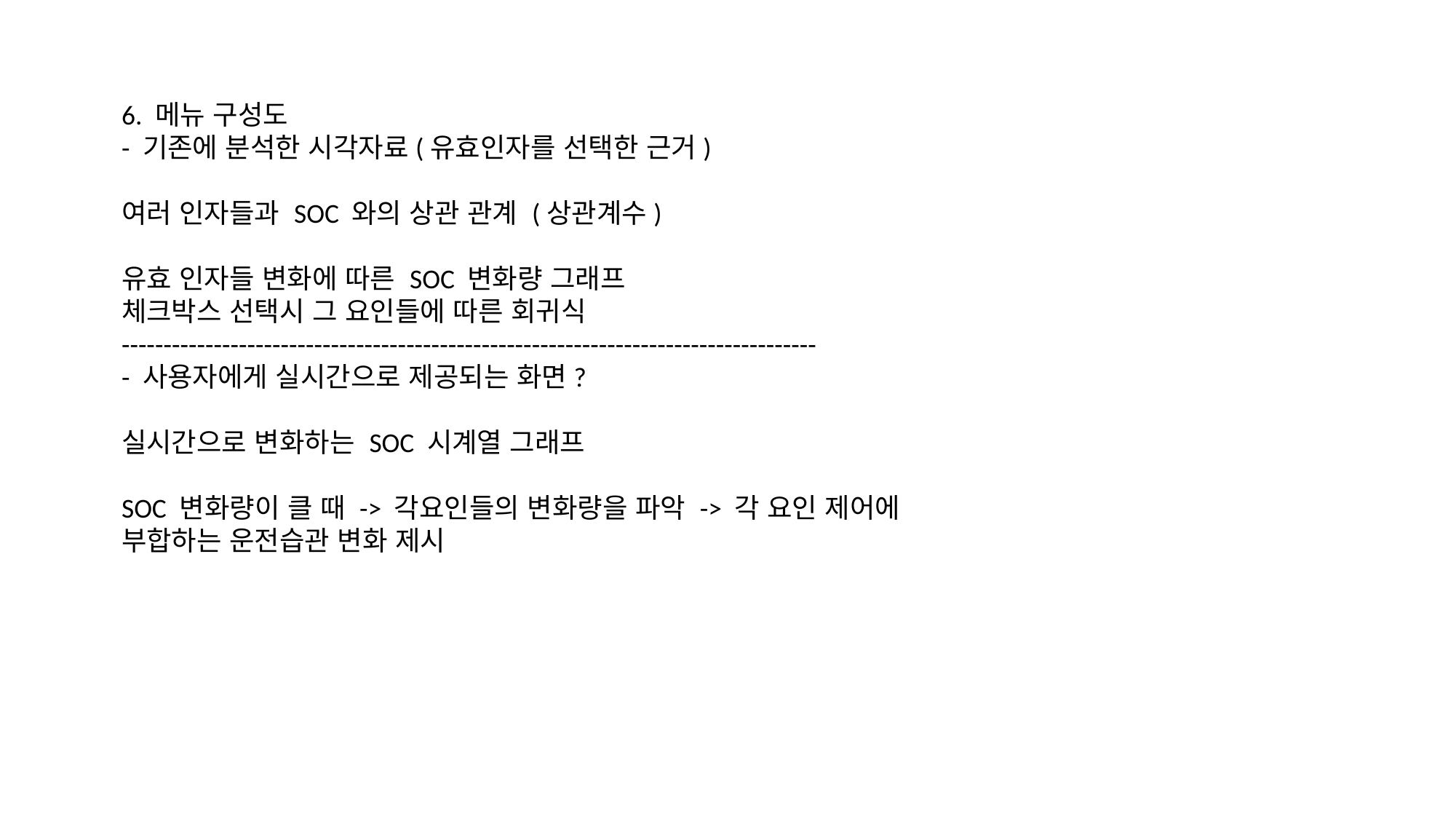

6. 메뉴 구성도
- 기존에 분석한 시각자료(유효인자를 선택한 근거)

여러 인자들과 SOC 와의 상관 관계 (상관계수)

유효 인자들 변화에 따른 SOC 변화량 그래프
체크박스 선택시 그 요인들에 따른 회귀식
-----------------------------------------------------------------------------------
- 사용자에게 실시간으로 제공되는 화면?

실시간으로 변화하는 SOC 시계열 그래프

SOC 변화량이 클 때 -> 각요인들의 변화량을 파악 -> 각 요인 제어에 부합하는 운전습관 변화 제시